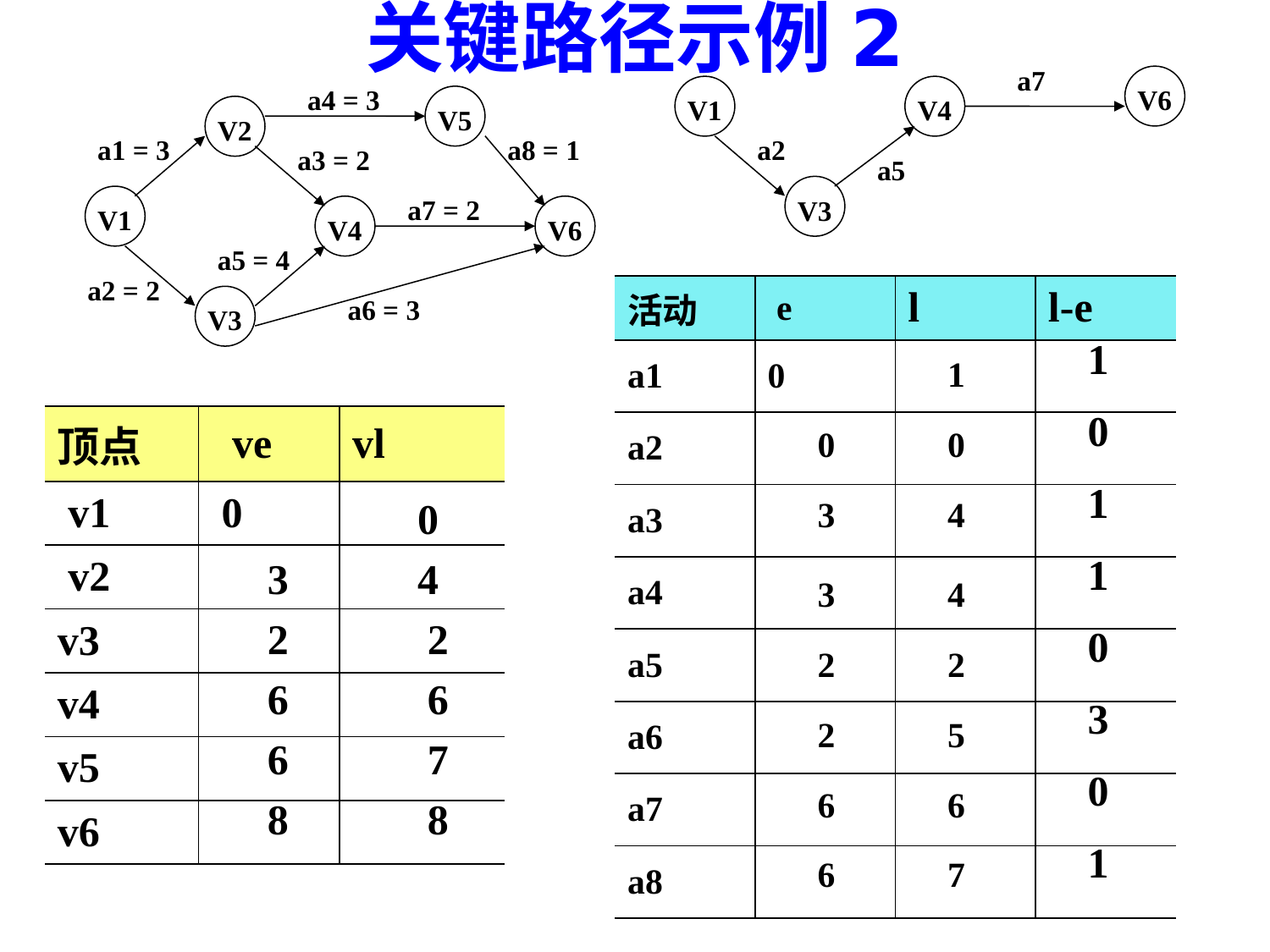

关键路径示例2
a7

V6

V1

V4

V3
a2
a5
a4 = 3

V5

V2

V1

V4

V6

V3
a1 = 3
a8 = 1
a3 = 2
a7 = 2
a5 = 4
a2 = 2
a6 = 3
| 活动 | e | l | l-e |
| --- | --- | --- | --- |
| a1 | 0 |  |  |
| a2 |  |  |  |
| a3 |  |  |  |
| a4 |  |  |  |
| a5 |  |  |  |
| a6 |  |  |  |
| a7 |  |  |  |
| a8 |  |  |  |
1
0
1
1
0
3
0
1
1
| 顶点 | ve | vl |
| --- | --- | --- |
| v1 | 0 |  |
| v2 |  |  |
| v3 |  |  |
| v4 |  |  |
| v5 |  |  |
| v6 |  |  |
0
0
0
3
4
3
4
3
4
2
2
2
2
6
6
2
5
6
7
6
6
8
8
6
7